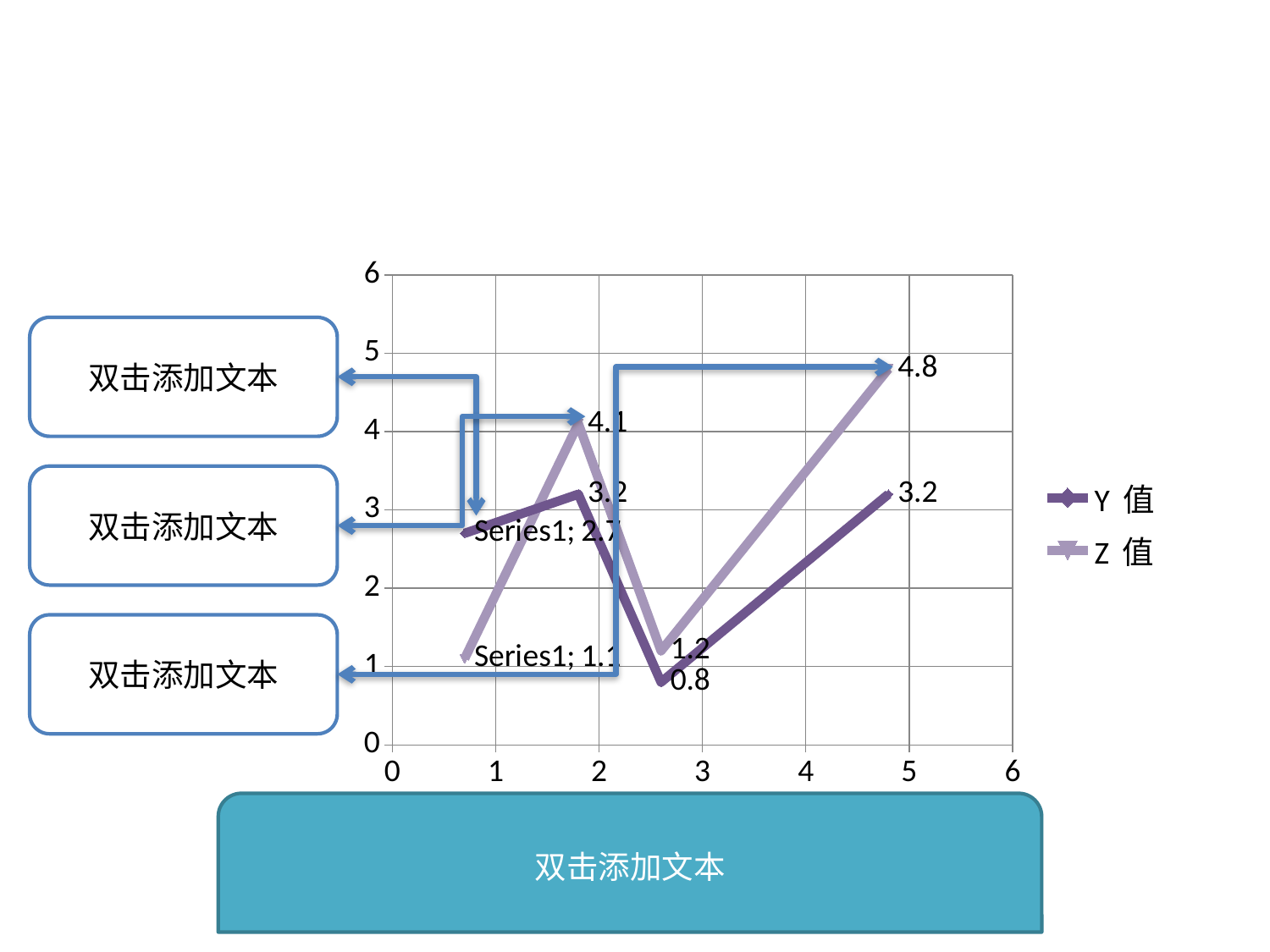

### Chart

| Category | Y 值 | Z 值 |
|---|---|---|
双击添加文本
双击添加文本
双击添加文本
双击添加文本